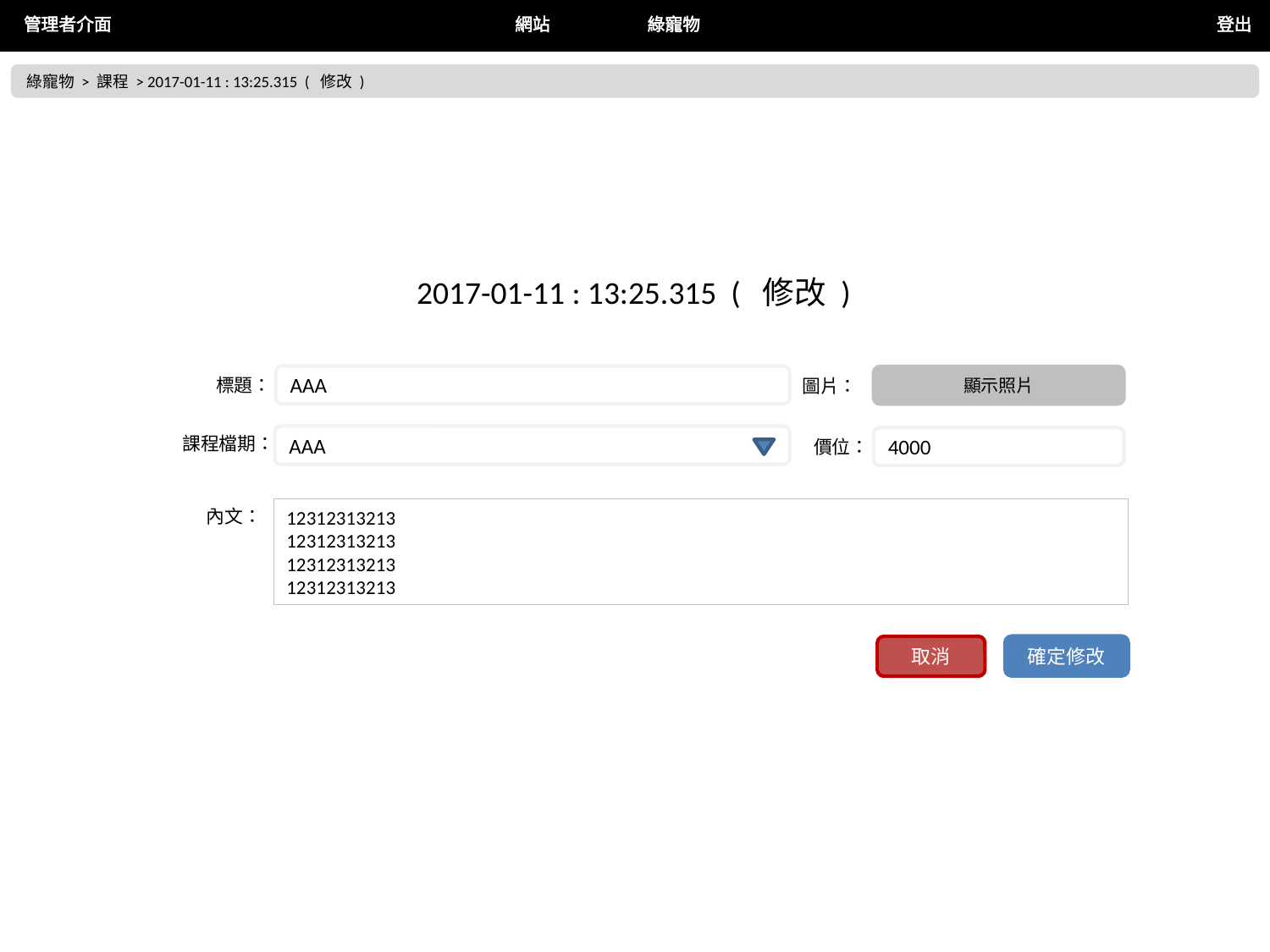

綠寵物
網站
登出
管理者介面
綠寵物 > 課程 > 2017-01-11 : 13:25.315  (  修改 )
2017-01-11 : 13:25.315  (  修改 )
AAA
顯示照片
標題：
圖片：
課程檔期：
AAA
4000
價位：

內文：
12312313213
12312313213
12312313213
12312313213
確定修改
取消